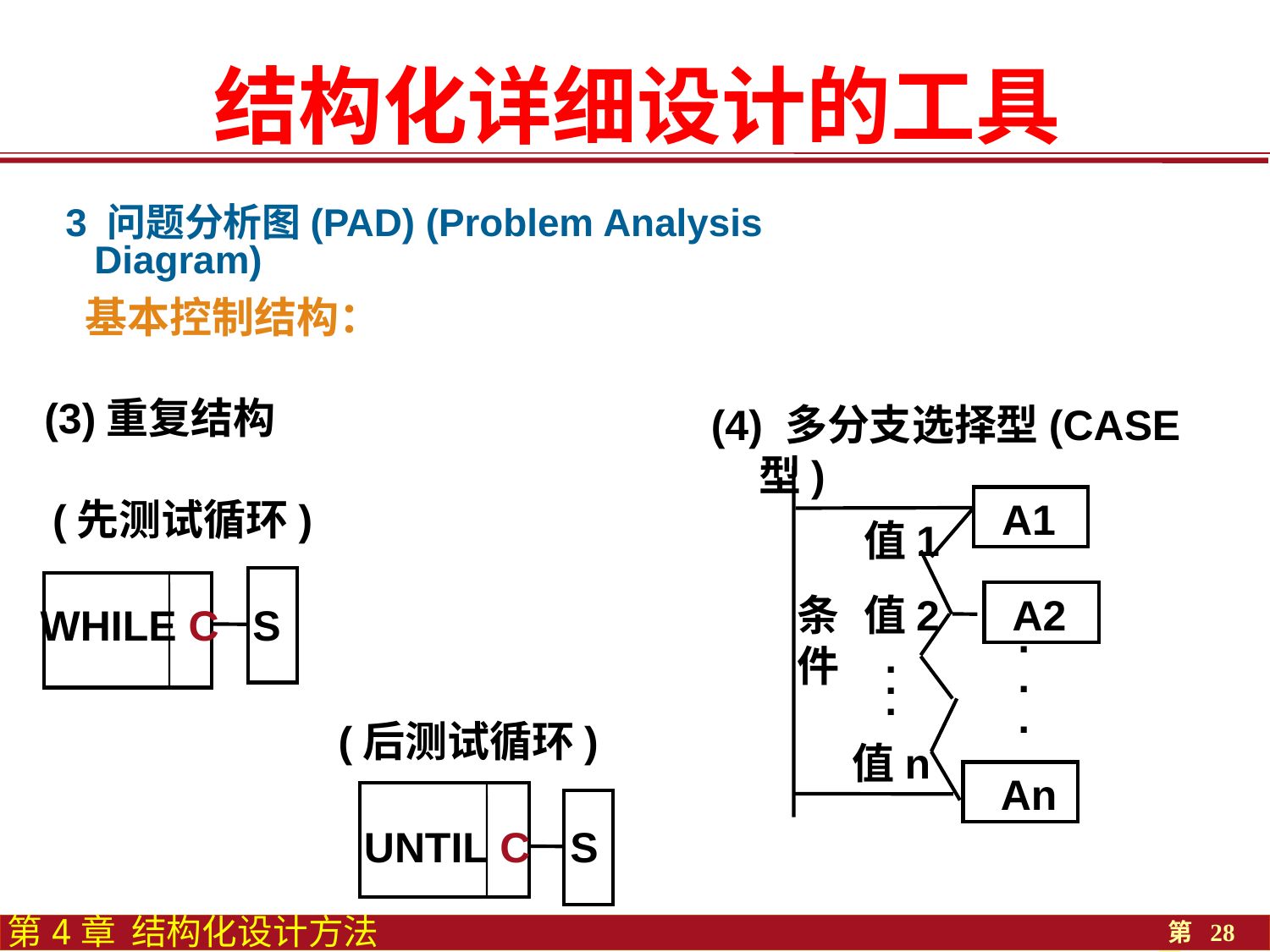

结构化详细设计的工具
 3 问题分析图(PAD) (Problem Analysis Diagram)
基本控制结构：
(3)重复结构
(4) 多分支选择型(CASE型)

(先测试循环)

A1

值1

条件
值2

A2
WHILE C
S

.
.
.

.
.

.

(后测试循环)
值n

An

UNTIL C
S